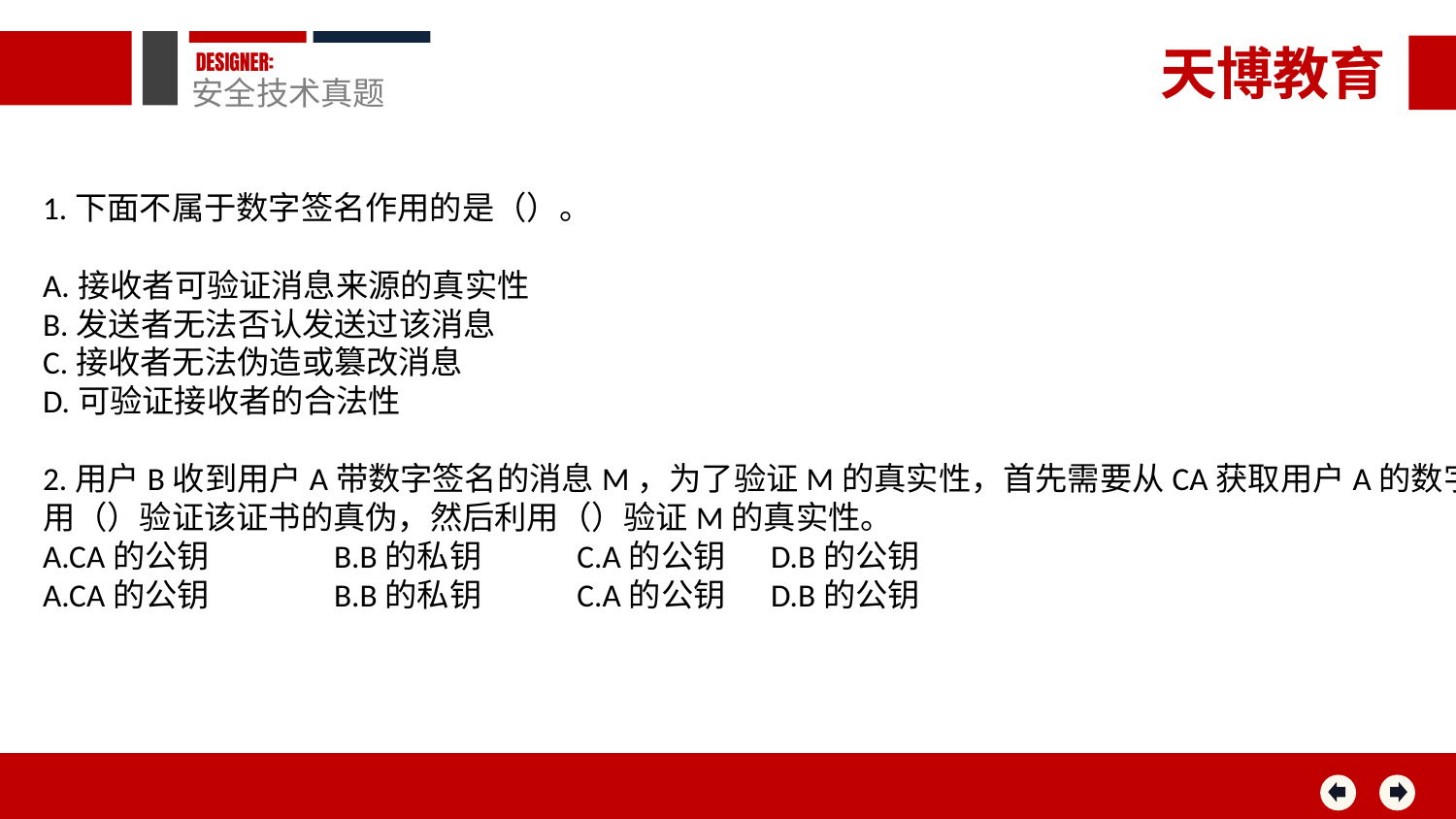

天博教育
DESIGNER:
安全技术真题
1.下面不属于数字签名作用的是（）。

A.接收者可验证消息来源的真实性
B.发送者无法否认发送过该消息
C.接收者无法伪造或篡改消息
D.可验证接收者的合法性

2.用户B收到用户A带数字签名的消息M，为了验证M的真实性，首先需要从CA获取用户A的数字证书，并利用（）验证该证书的真伪，然后利用（）验证M的真实性。
A.CA的公钥     	B.B的私钥            C.A的公钥     	D.B的公钥
A.CA的公钥     	B.B的私钥            C.A的公钥     	D.B的公钥